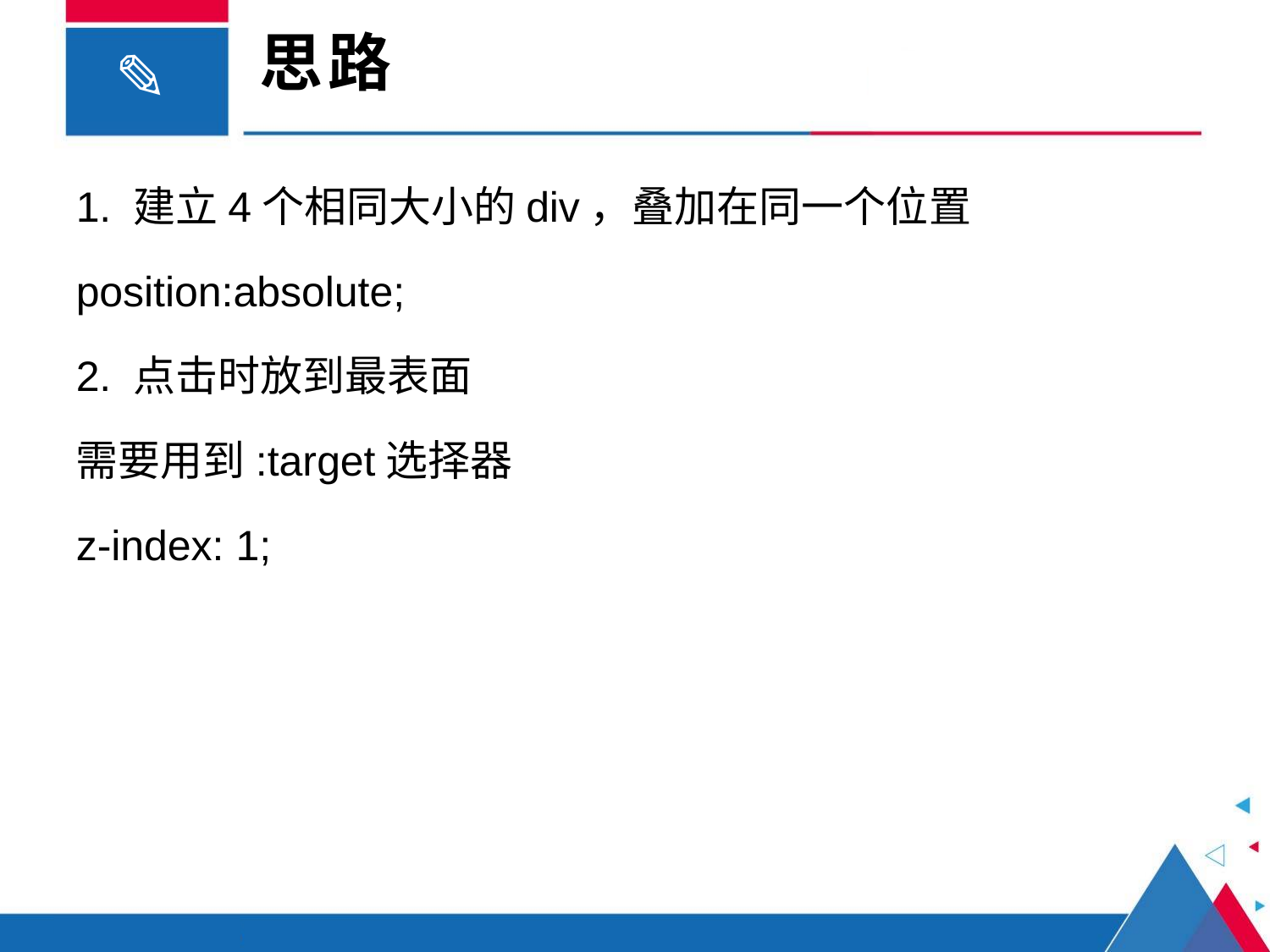

# 思路
1. 建立4个相同大小的div，叠加在同一个位置
position:absolute;
2. 点击时放到最表面
需要用到:target选择器
z-index: 1;